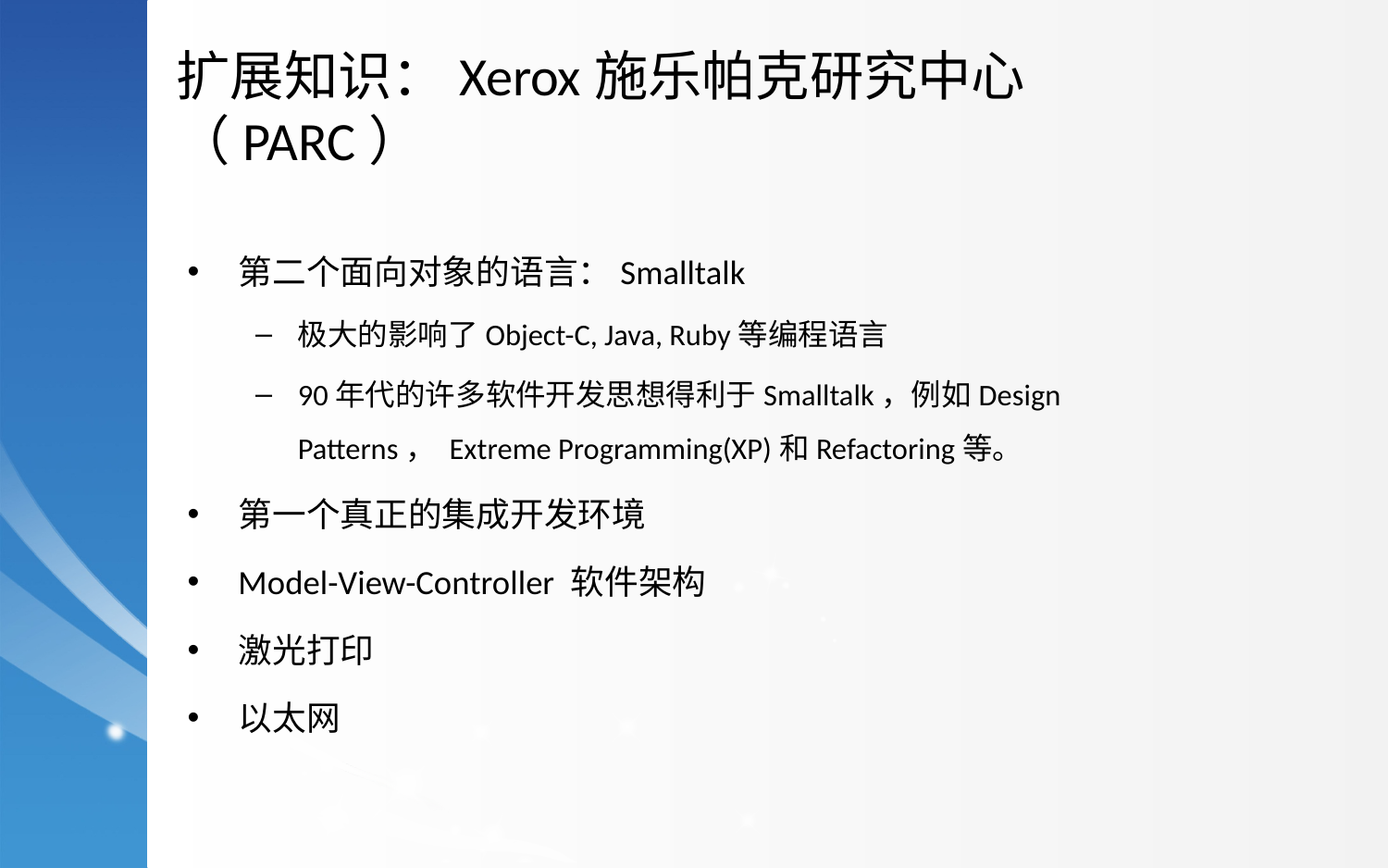

扩展知识：Xerox施乐帕克研究中心（PARC）

第二个面向对象的语言：Smalltalk
极大的影响了Object-C, Java, Ruby等编程语言
90年代的许多软件开发思想得利于Smalltalk，例如Design Patterns， Extreme Programming(XP)和Refactoring等。
第一个真正的集成开发环境
Model-View-Controller 软件架构
激光打印
以太网